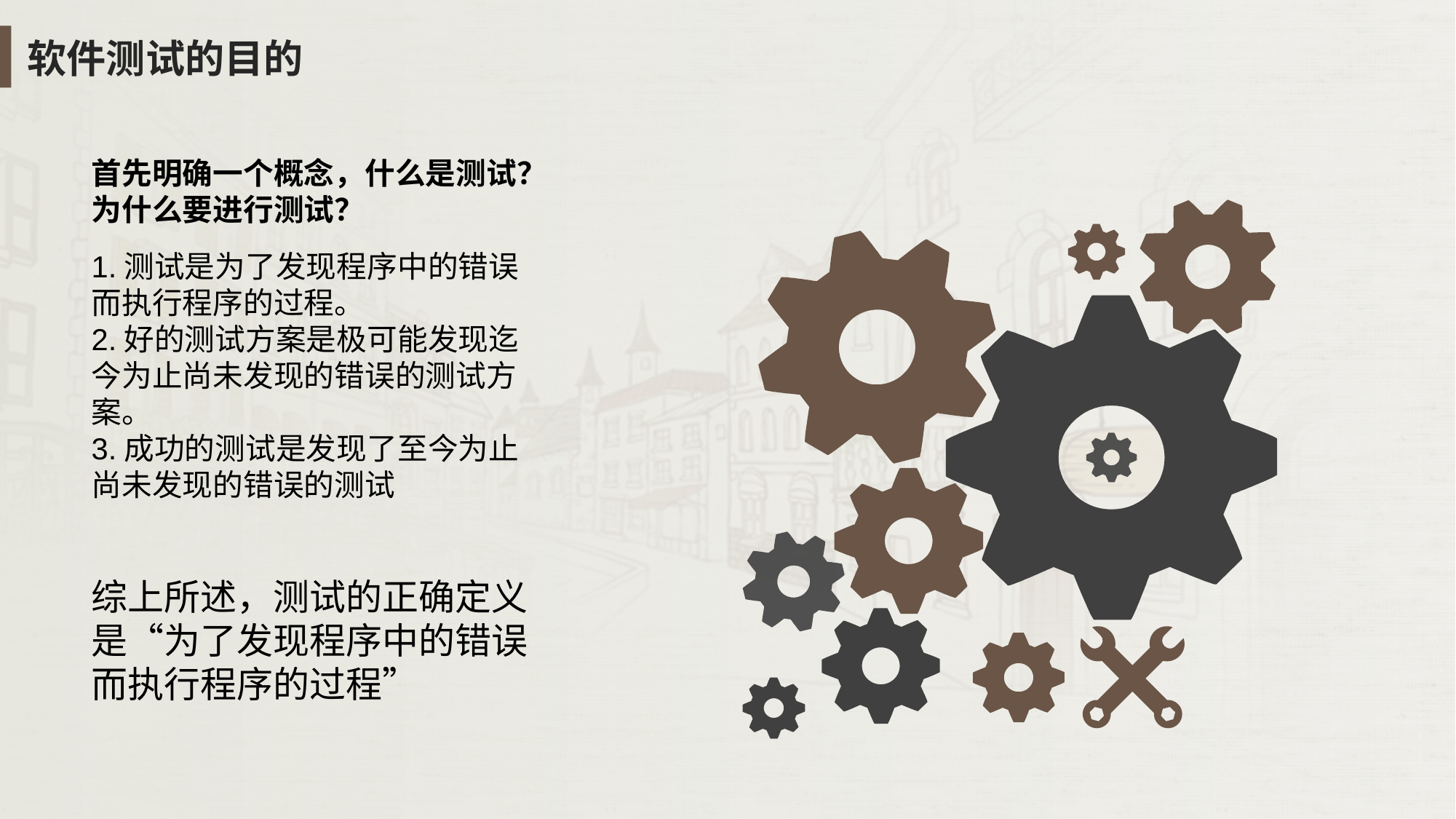

软件测试的目的
首先明确一个概念，什么是测试？
为什么要进行测试？

1.测试是为了发现程序中的错误而执行程序的过程。
2.好的测试方案是极可能发现迄今为止尚未发现的错误的测试方案。
3.成功的测试是发现了至今为止尚未发现的错误的测试

综上所述，测试的正确定义是“为了发现程序中的错误而执行程序的过程”